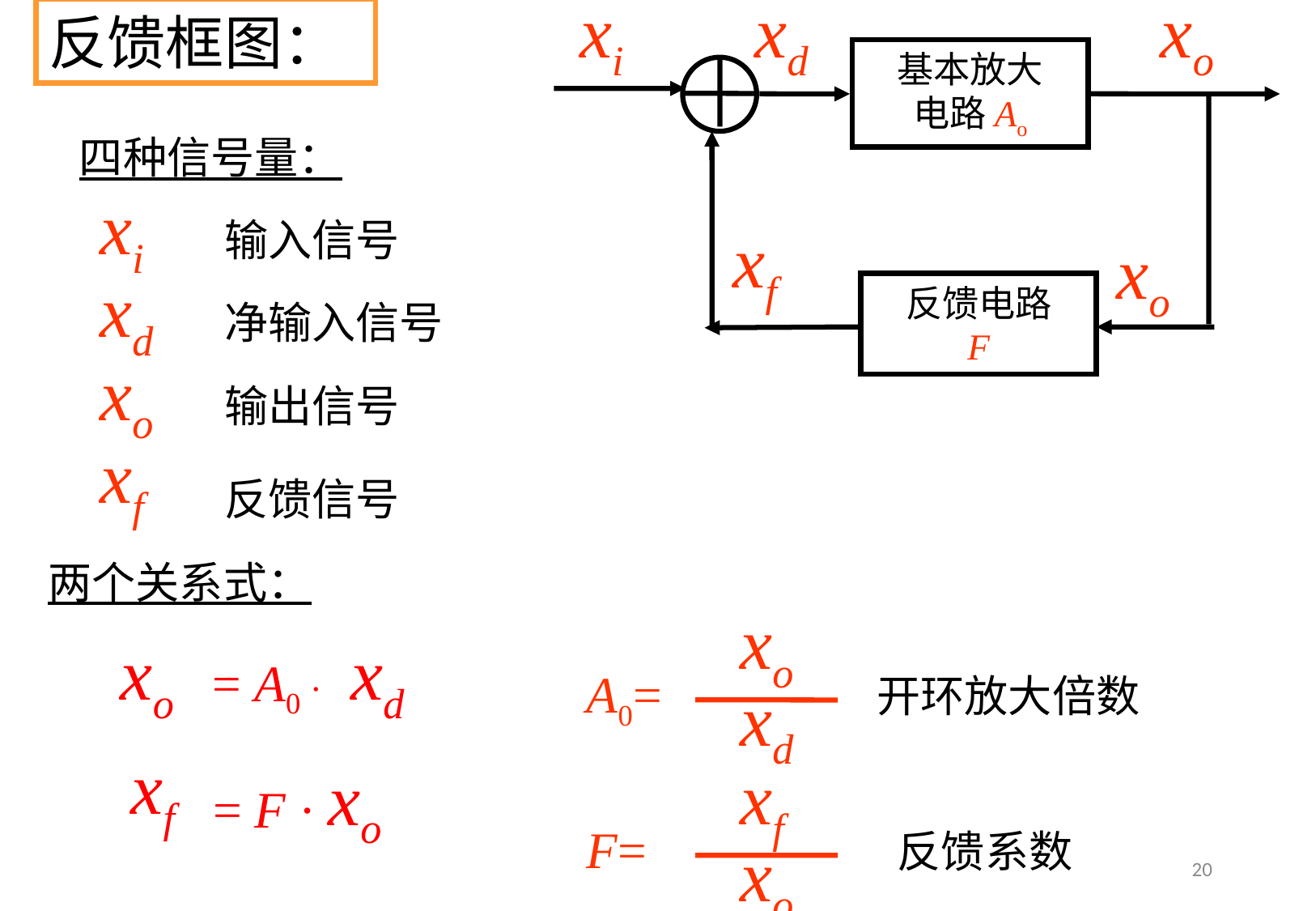

xi

xd
xo
基本放大
电路Ao

xo

xf
反馈电路
F
反馈框图：
四种信号量：
xi
输入信号
xd
净输入信号
xo
输出信号
xf
反馈信号
两个关系式：
xo
A0=
xd

xo
xd
= A0 ·
开环放大倍数
xf
xo
= F ·
xf
F=
xo

反馈系数
20